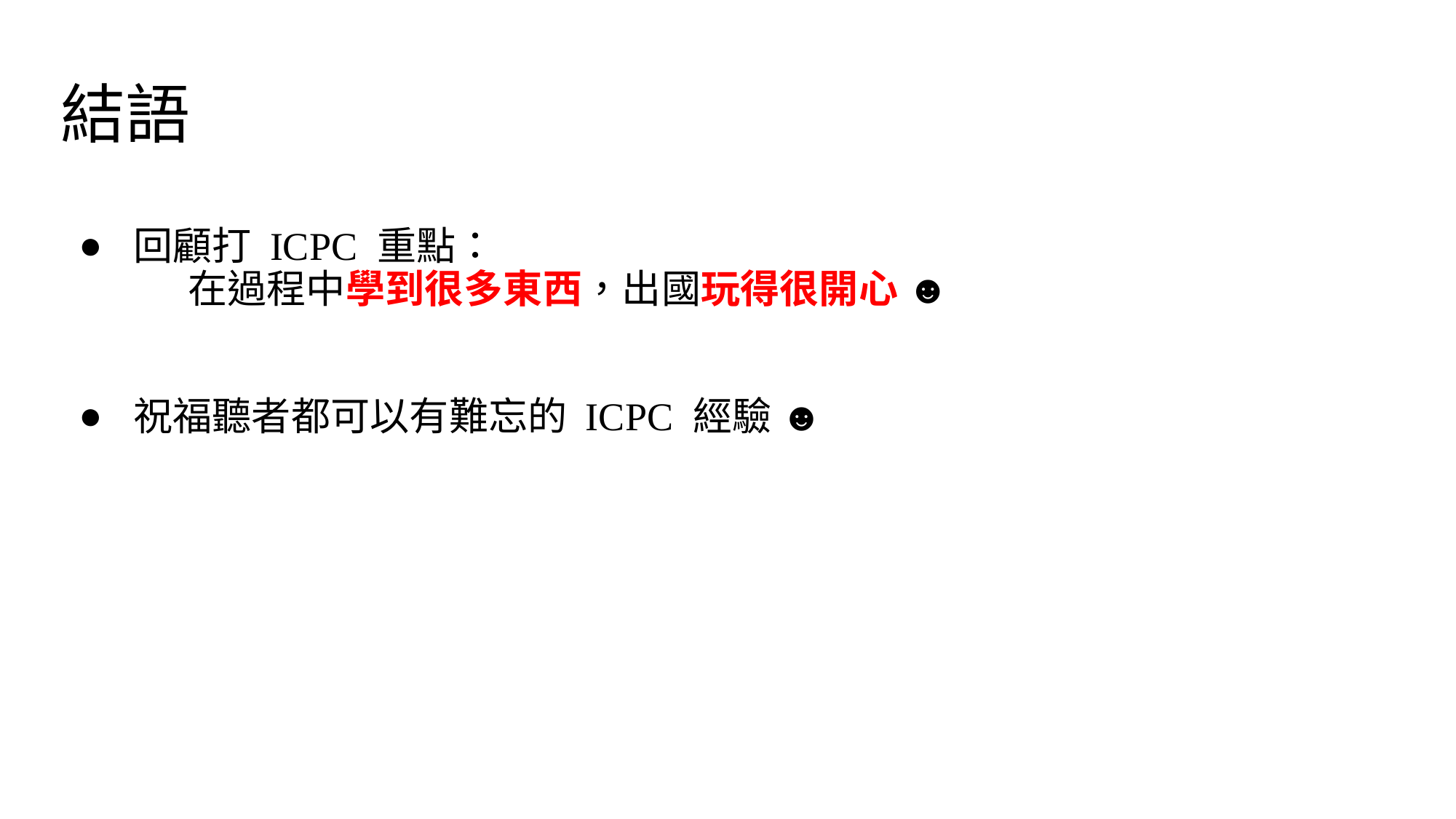

# 結語
回顧打 ICPC 重點：
	在過程中學到很多東西，出國玩得很開心 ☻

祝福聽者都可以有難忘的 ICPC 經驗 ☻